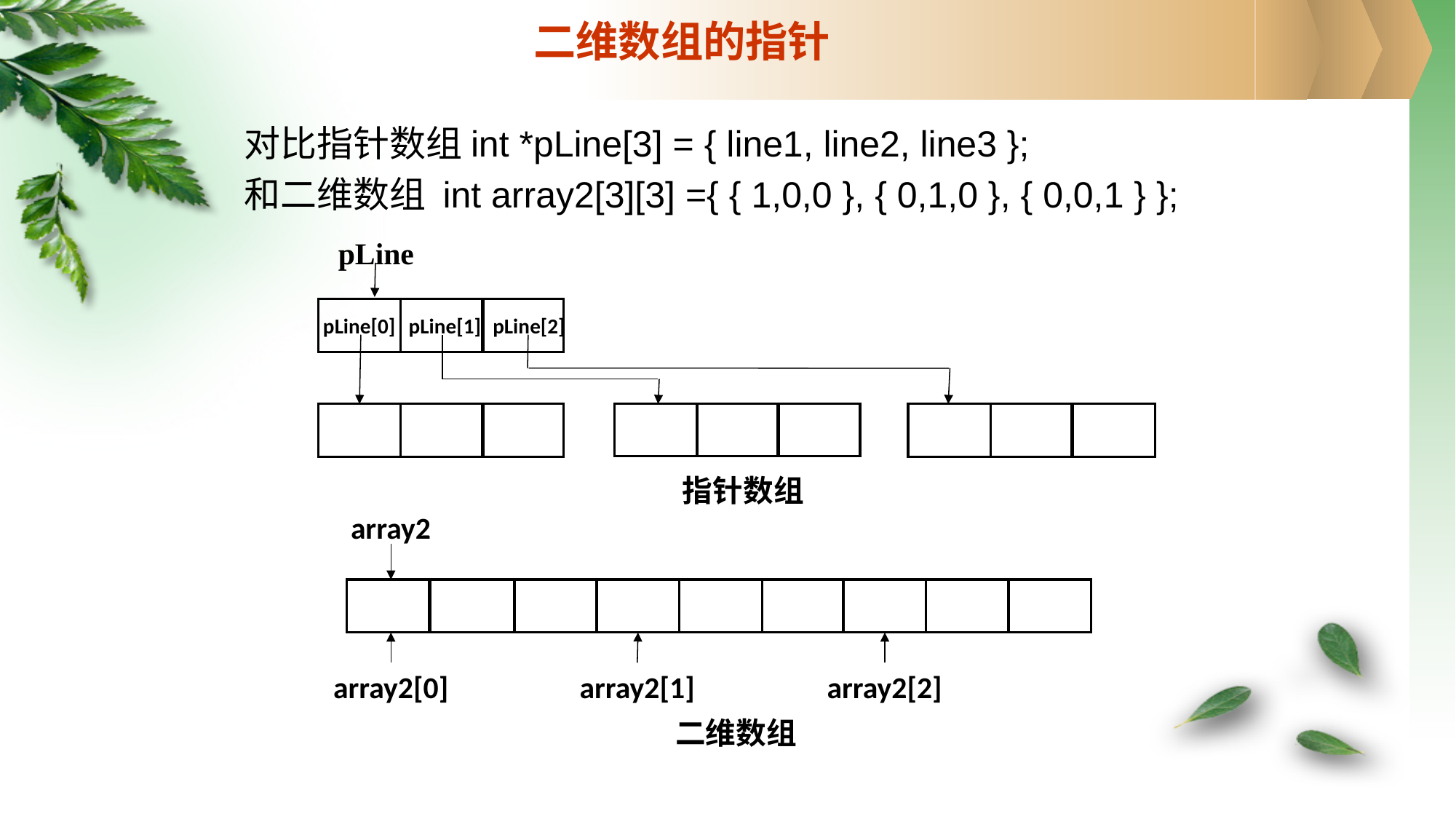

# 二维数组的指针
对比指针数组int *pLine[3] = { line1, line2, line3 };
和二维数组 int array2[3][3] ={ { 1,0,0 }, { 0,1,0 }, { 0,0,1 } };
pLine

pLine[0]
pLine[1]
pLine[2]

指针数组
array2

array2[0]
array2[1]
array2[2]
二维数组